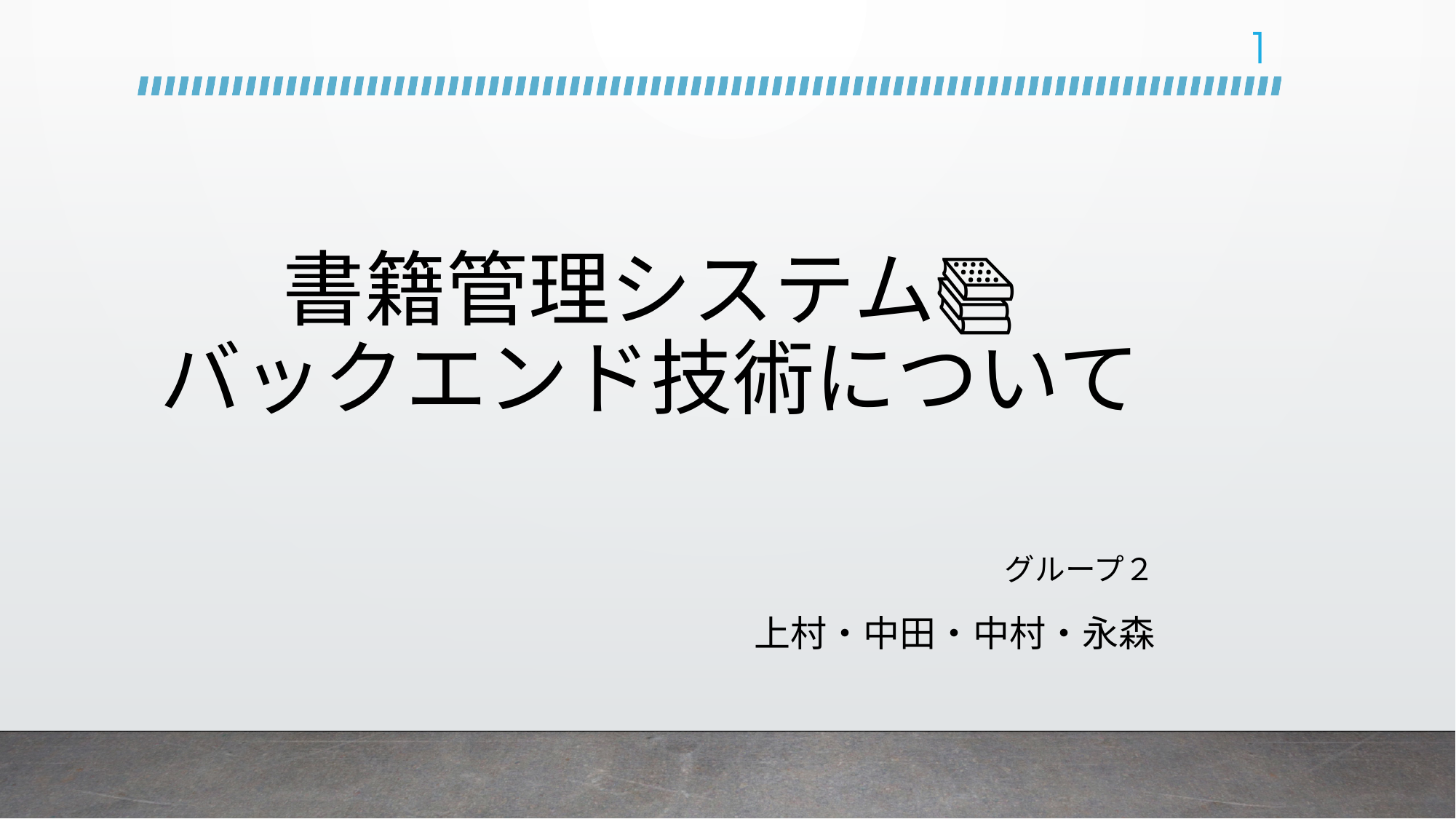

1
# 書籍管理システム📚 バックエンド技術について
グループ２
上村・中田・中村・永森